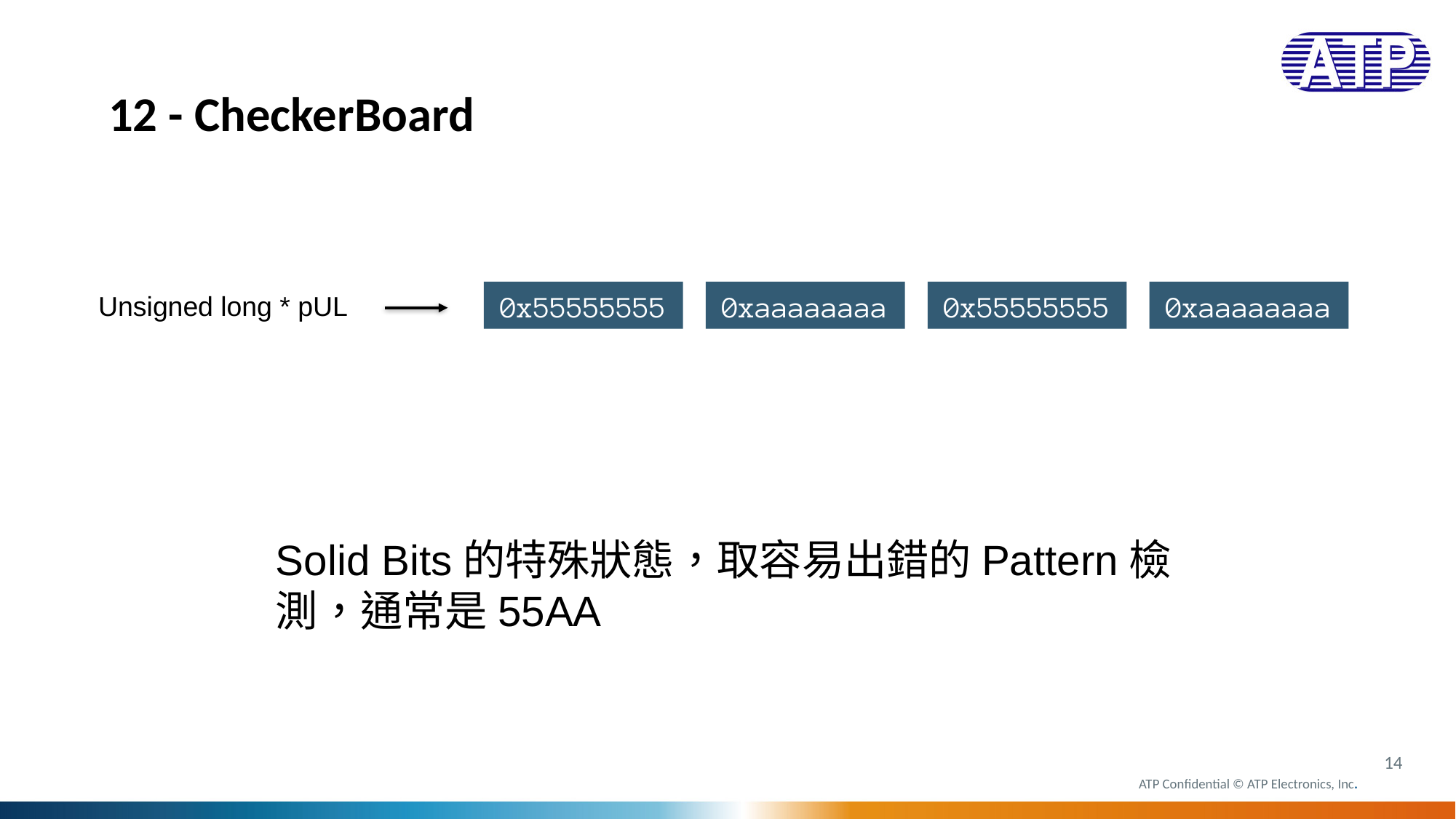

12 - CheckerBoard
0x55555555
0xaaaaaaaa
0x55555555
0xaaaaaaaa
Unsigned long * pUL
Solid Bits的特殊狀態，取容易出錯的Pattern檢測，通常是55AA